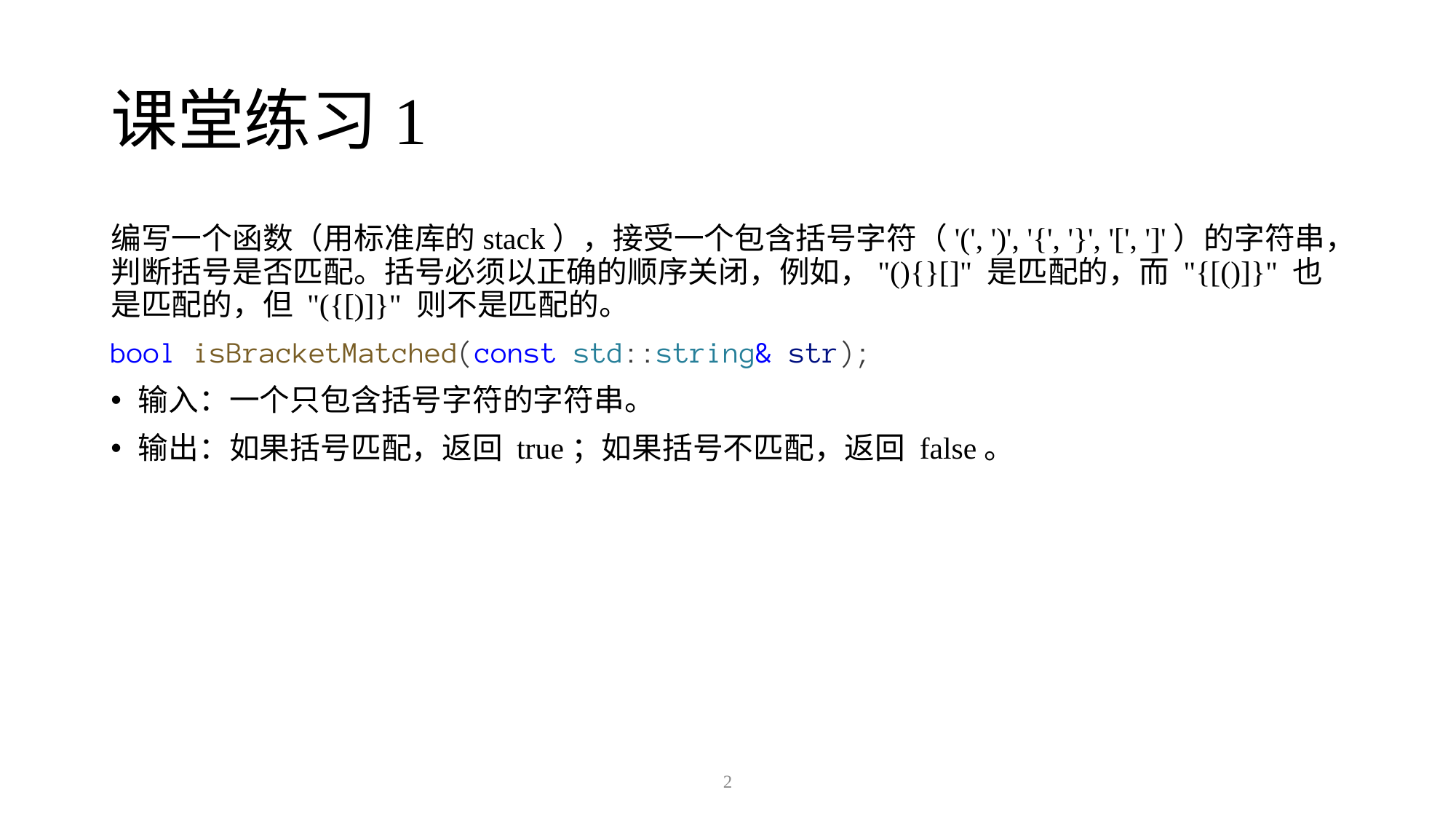

# 课堂练习1
编写一个函数（用标准库的stack），接受一个包含括号字符（'(', ')', '{', '}', '[', ']'）的字符串，判断括号是否匹配。括号必须以正确的顺序关闭，例如，"(){}[]" 是匹配的，而 "{[()]}" 也是匹配的，但 "({[)]}" 则不是匹配的。
bool isBracketMatched(const std::string& str);
输入：一个只包含括号字符的字符串。
输出：如果括号匹配，返回 true；如果括号不匹配，返回 false。
2